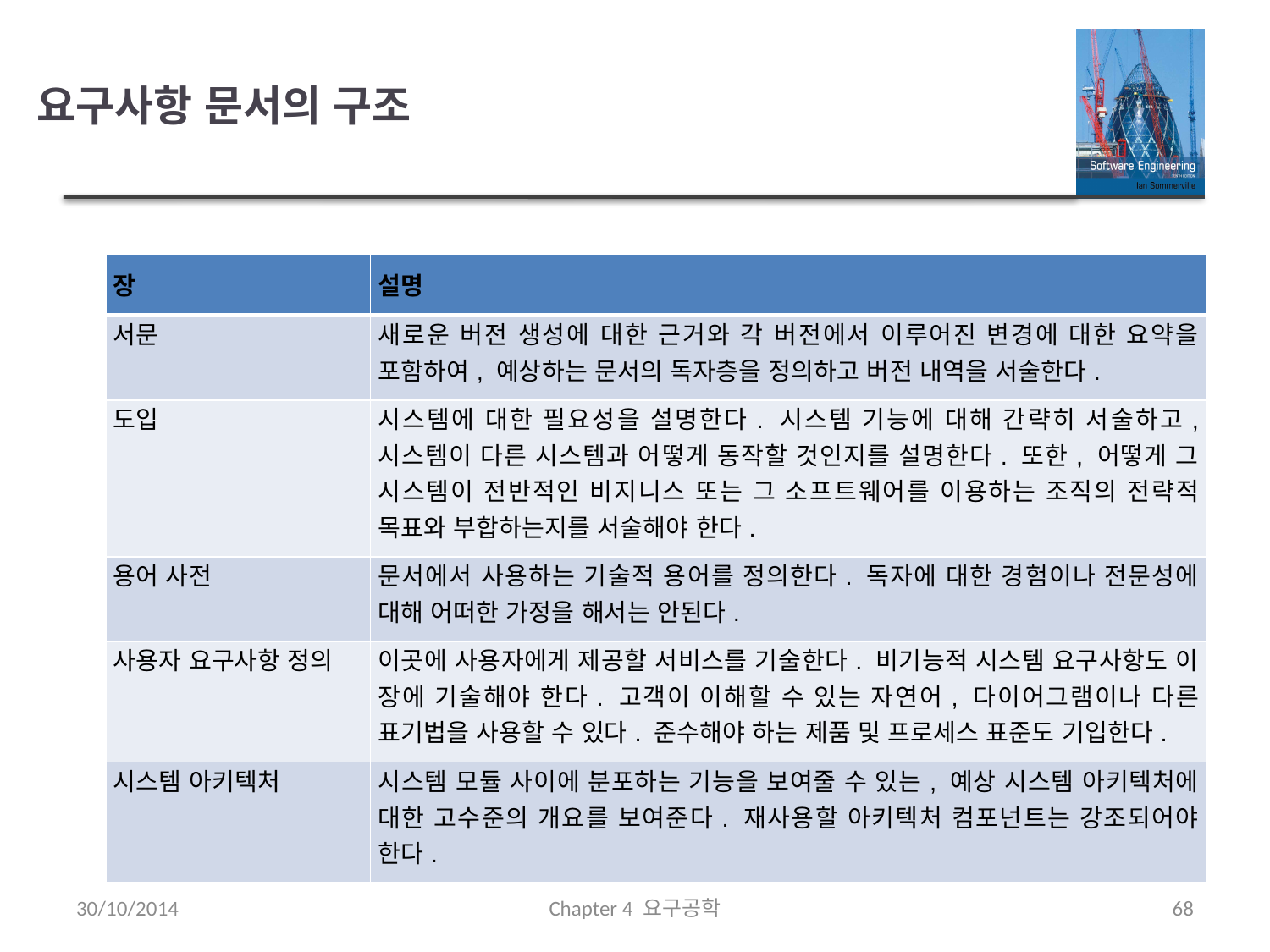

# 요구사항 문서의 구조
| 장 | 설명 |
| --- | --- |
| 서문 | 새로운 버전 생성에 대한 근거와 각 버전에서 이루어진 변경에 대한 요약을 포함하여, 예상하는 문서의 독자층을 정의하고 버전 내역을 서술한다. |
| 도입 | 시스템에 대한 필요성을 설명한다. 시스템 기능에 대해 간략히 서술하고, 시스템이 다른 시스템과 어떻게 동작할 것인지를 설명한다. 또한, 어떻게 그 시스템이 전반적인 비지니스 또는 그 소프트웨어를 이용하는 조직의 전략적 목표와 부합하는지를 서술해야 한다. |
| 용어 사전 | 문서에서 사용하는 기술적 용어를 정의한다. 독자에 대한 경험이나 전문성에 대해 어떠한 가정을 해서는 안된다. |
| 사용자 요구사항 정의 | 이곳에 사용자에게 제공할 서비스를 기술한다. 비기능적 시스템 요구사항도 이 장에 기술해야 한다. 고객이 이해할 수 있는 자연어, 다이어그램이나 다른 표기법을 사용할 수 있다. 준수해야 하는 제품 및 프로세스 표준도 기입한다. |
| 시스템 아키텍처 | 시스템 모듈 사이에 분포하는 기능을 보여줄 수 있는, 예상 시스템 아키텍처에 대한 고수준의 개요를 보여준다. 재사용할 아키텍처 컴포넌트는 강조되어야 한다. |
30/10/2014
Chapter 4 요구공학
68